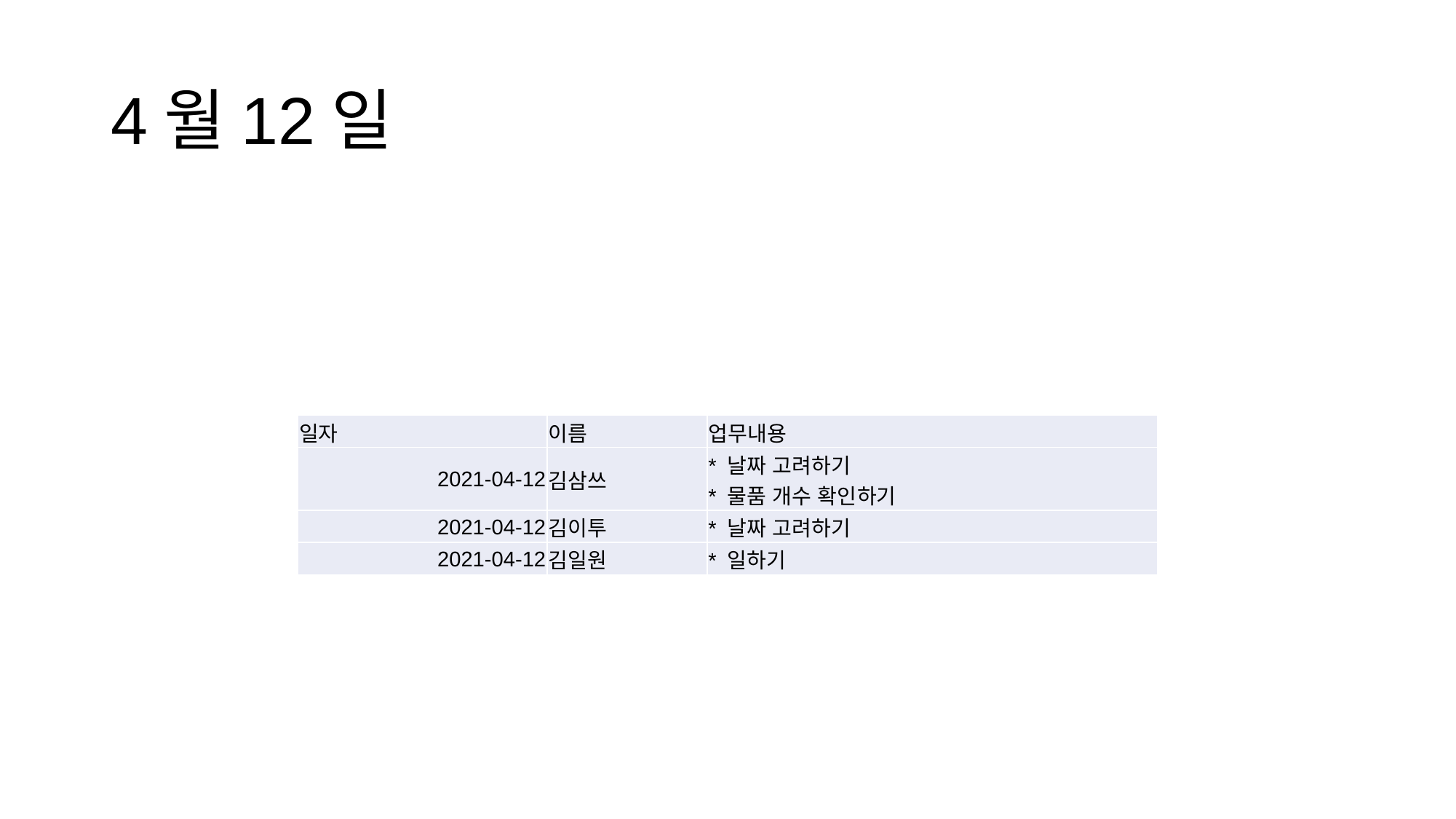

# 4월12일
| 일자 | 이름 | 업무내용 |
| --- | --- | --- |
| 2021-04-12 | 김삼쓰 | \* 날짜 고려하기 \* 물품 개수 확인하기 |
| 2021-04-12 | 김이투 | \* 날짜 고려하기 |
| 2021-04-12 | 김일원 | \* 일하기 |